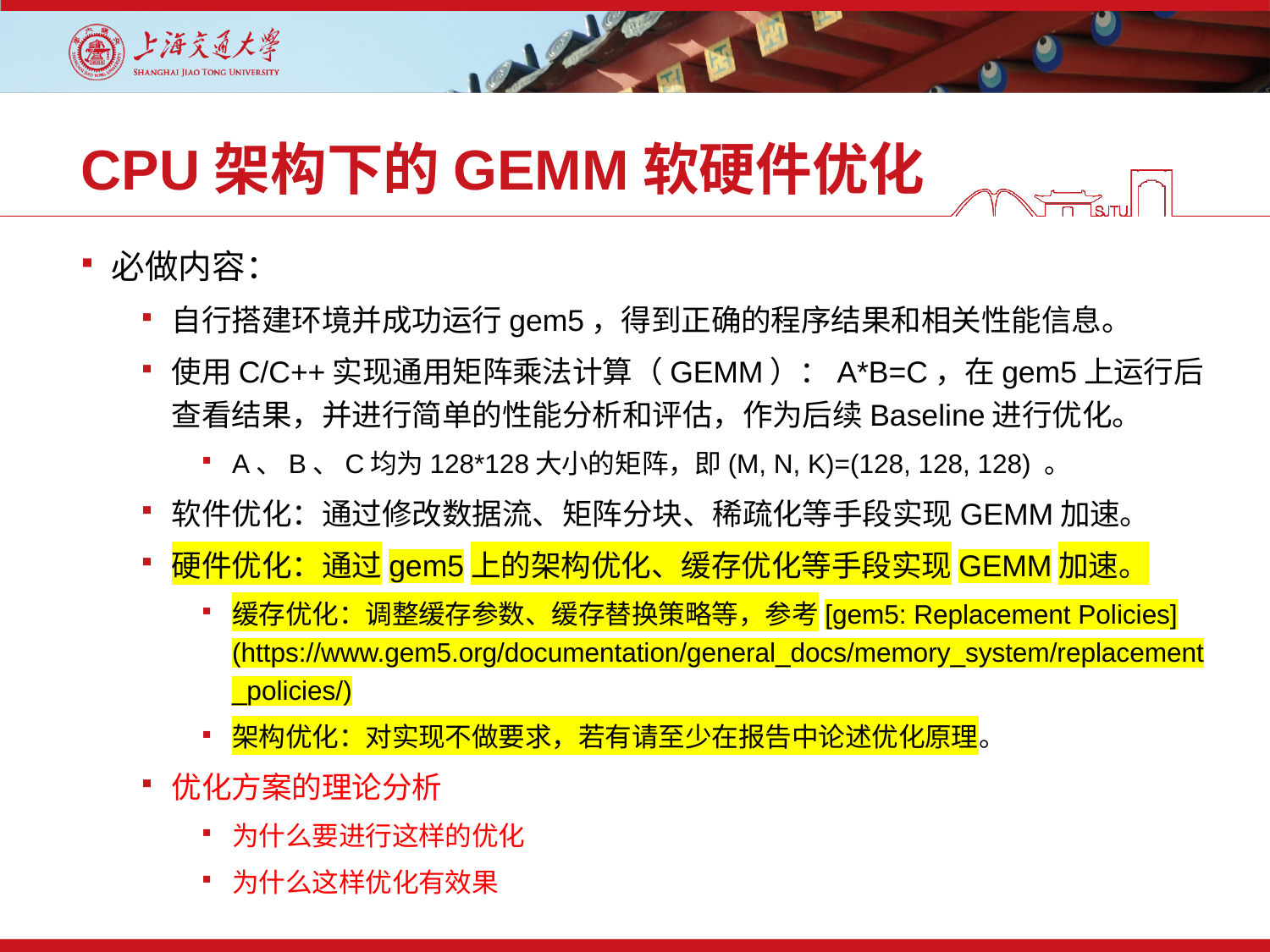

# CPU架构下的GEMM软硬件优化
必做内容：
自行搭建环境并成功运行gem5，得到正确的程序结果和相关性能信息。
使用C/C++实现通用矩阵乘法计算（GEMM）：A*B=C，在gem5上运行后查看结果，并进行简单的性能分析和评估，作为后续Baseline进行优化。
A、B、C均为128*128大小的矩阵，即(M, N, K)=(128, 128, 128) 。
软件优化：通过修改数据流、矩阵分块、稀疏化等手段实现GEMM加速。
硬件优化：通过gem5上的架构优化、缓存优化等手段实现GEMM加速。
缓存优化：调整缓存参数、缓存替换策略等，参考[gem5: Replacement Policies] (https://www.gem5.org/documentation/general_docs/memory_system/replacement_policies/)
架构优化：对实现不做要求，若有请至少在报告中论述优化原理。
优化方案的理论分析
为什么要进行这样的优化
为什么这样优化有效果